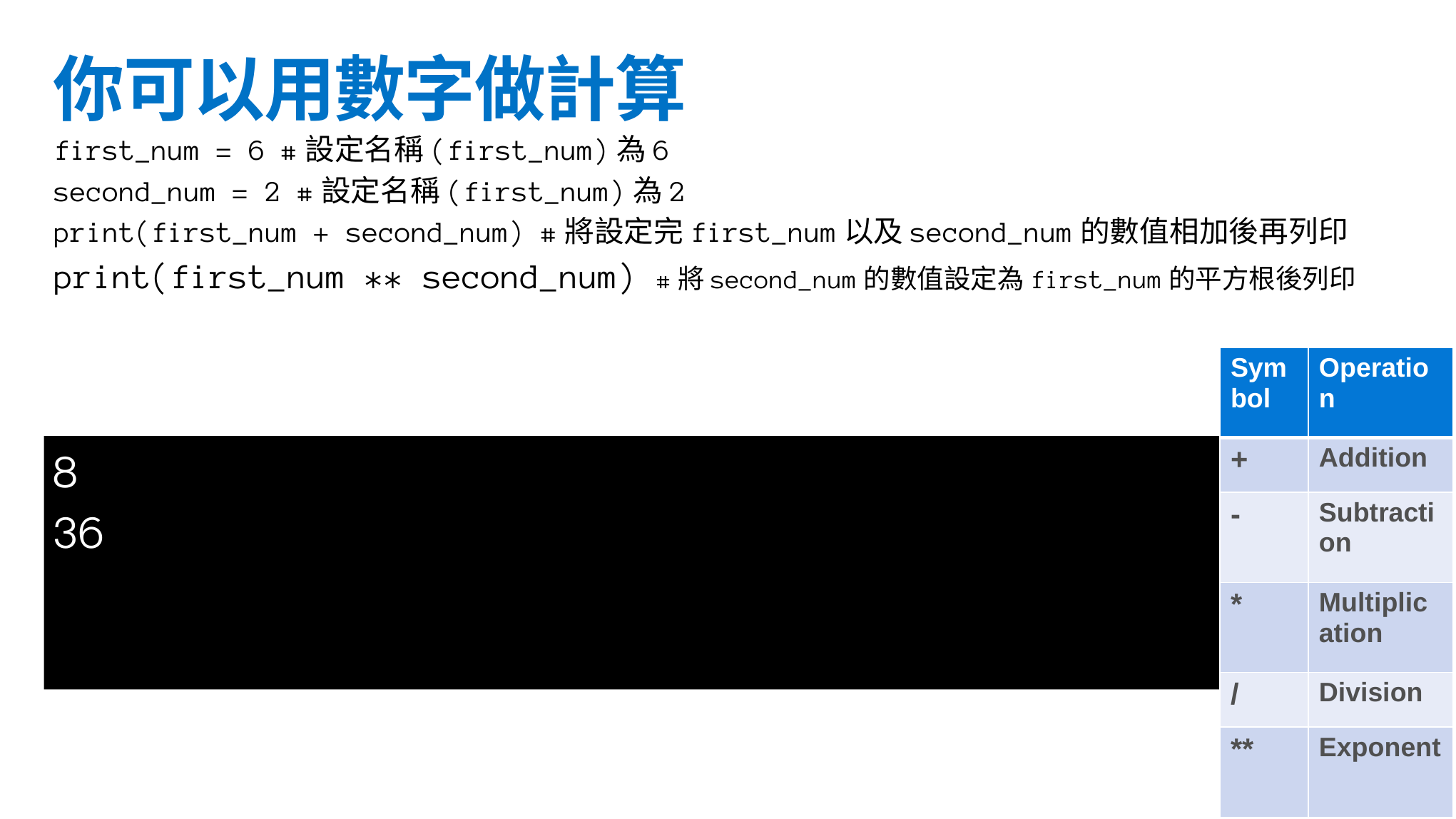

你可以用數字做計算
first_num = 6 #設定名稱(first_num)為6
second_num = 2 #設定名稱(first_num)為2
print(first_num + second_num) #將設定完first_num以及second_num的數值相加後再列印
print(first_num ** second_num) #將second_num的數值設定為first_num的平方根後列印

| Symbol | Operation |
| --- | --- |
| + | Addition |
| - | Subtraction |
| \* | Multiplication |
| / | Division |
| \*\* | Exponent |
8
36